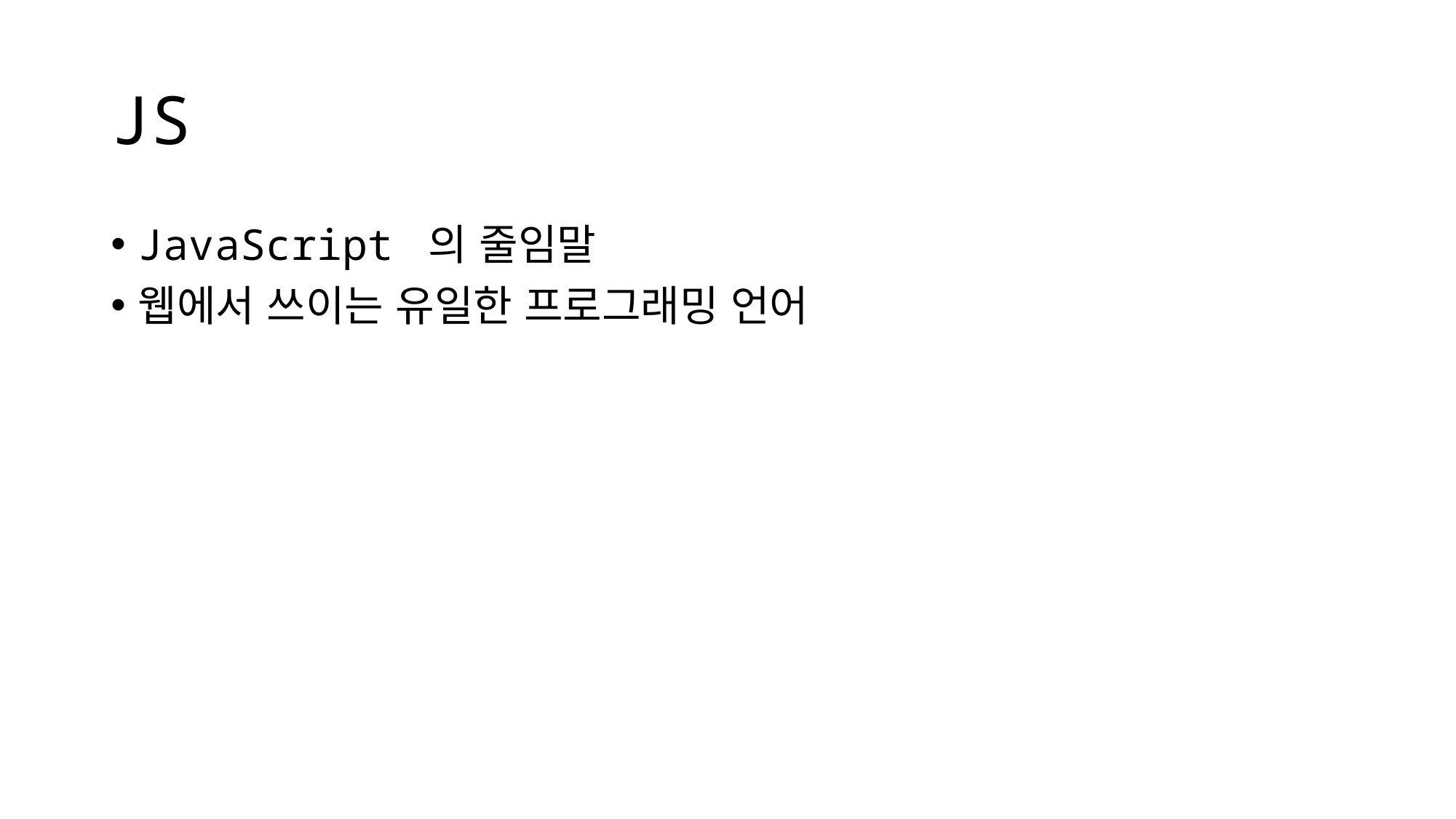

# JS
JavaScript 의 줄임말
웹에서 쓰이는 유일한 프로그래밍 언어